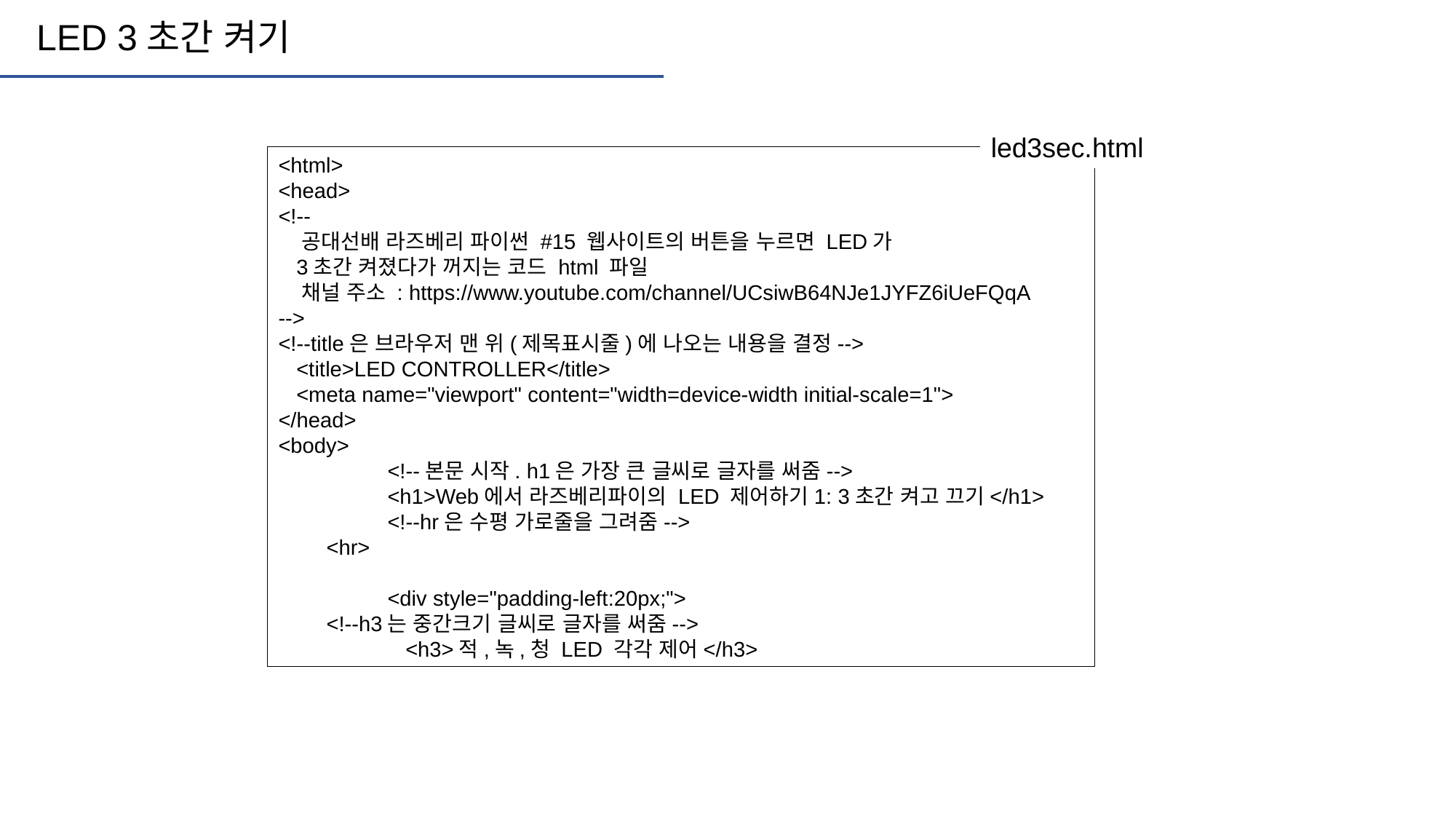

LED 3초간 켜기
led3sec.html
<html>
<head>
<!--
   공대선배 라즈베리 파이썬 #15 웹사이트의 버튼을 누르면 LED가
   3초간 켜졌다가 꺼지는 코드 html 파일
   채널 주소 : https://www.youtube.com/channel/UCsiwB64NJe1JYFZ6iUeFQqA
-->
<!--title은 브라우저 맨 위(제목표시줄)에 나오는 내용을 결정-->
   <title>LED CONTROLLER</title>
   <meta name="viewport" content="width=device-width initial-scale=1">
</head>
<body>
	<!--본문 시작. h1은 가장 큰 글씨로 글자를 써줌-->
	<h1>Web에서 라즈베리파이의 LED 제어하기1: 3초간 켜고 끄기</h1>
	<!--hr은 수평 가로줄을 그려줌-->
        <hr>

	<div style="padding-left:20px;">
        <!--h3는 중간크기 글씨로 글자를 써줌-->
 	   <h3>적,녹,청 LED 각각 제어</h3>